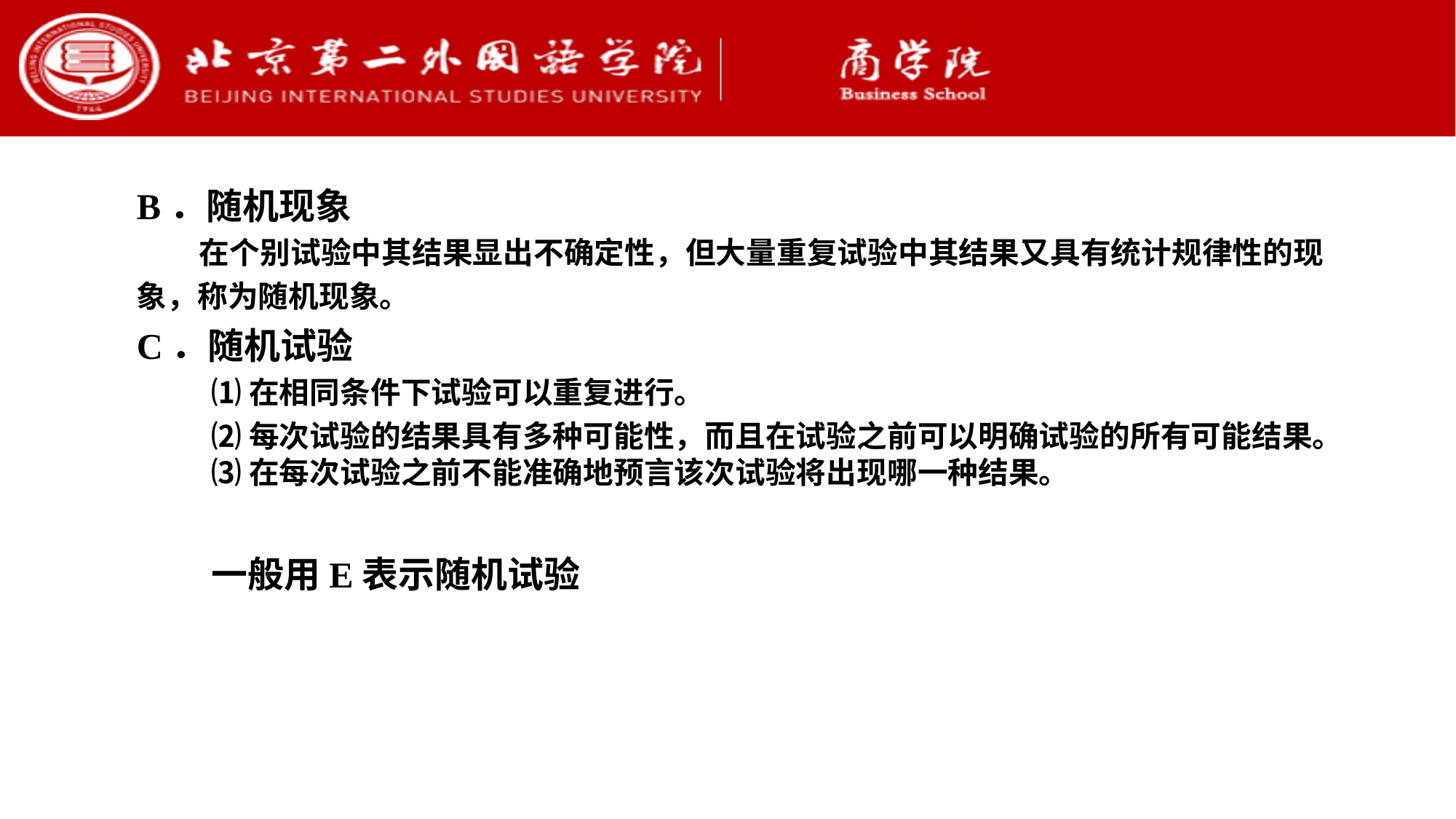

B．随机现象
        在个别试验中其结果显出不确定性，但大量重复试验中其结果又具有统计规律性的现象，称为随机现象。
C．随机试验
⑴在相同条件下试验可以重复进行。
⑵每次试验的结果具有多种可能性，而且在试验之前可以明确试验的所有可能结果。
⑶在每次试验之前不能准确地预言该次试验将出现哪一种结果。

一般用E表示随机试验